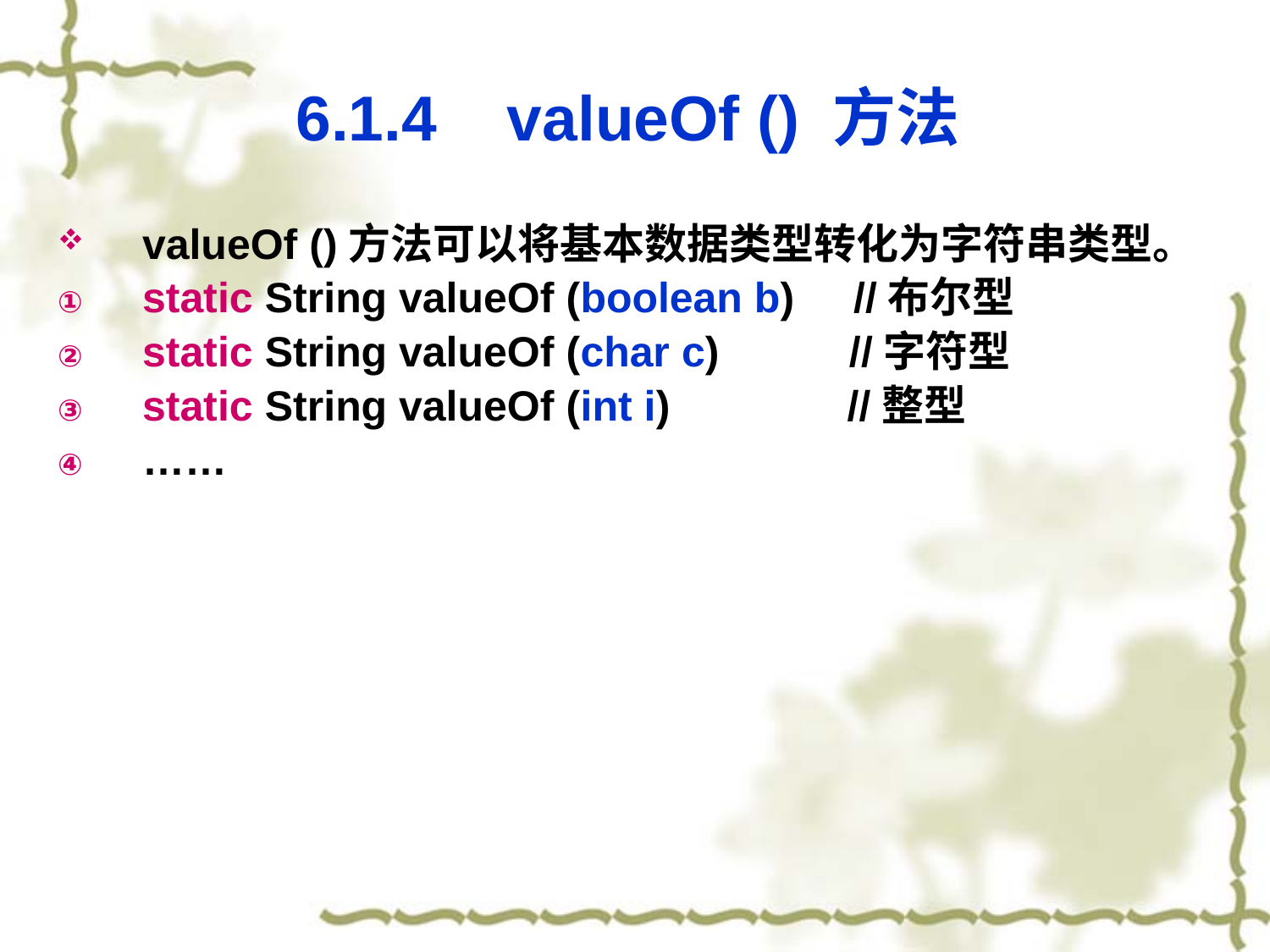

# 6.1.4    valueOf () 方法
valueOf ()方法可以将基本数据类型转化为字符串类型。
static String valueOf (boolean b)     //布尔型
static String valueOf (char c)           //字符型
static String valueOf (int i)               //整型
……